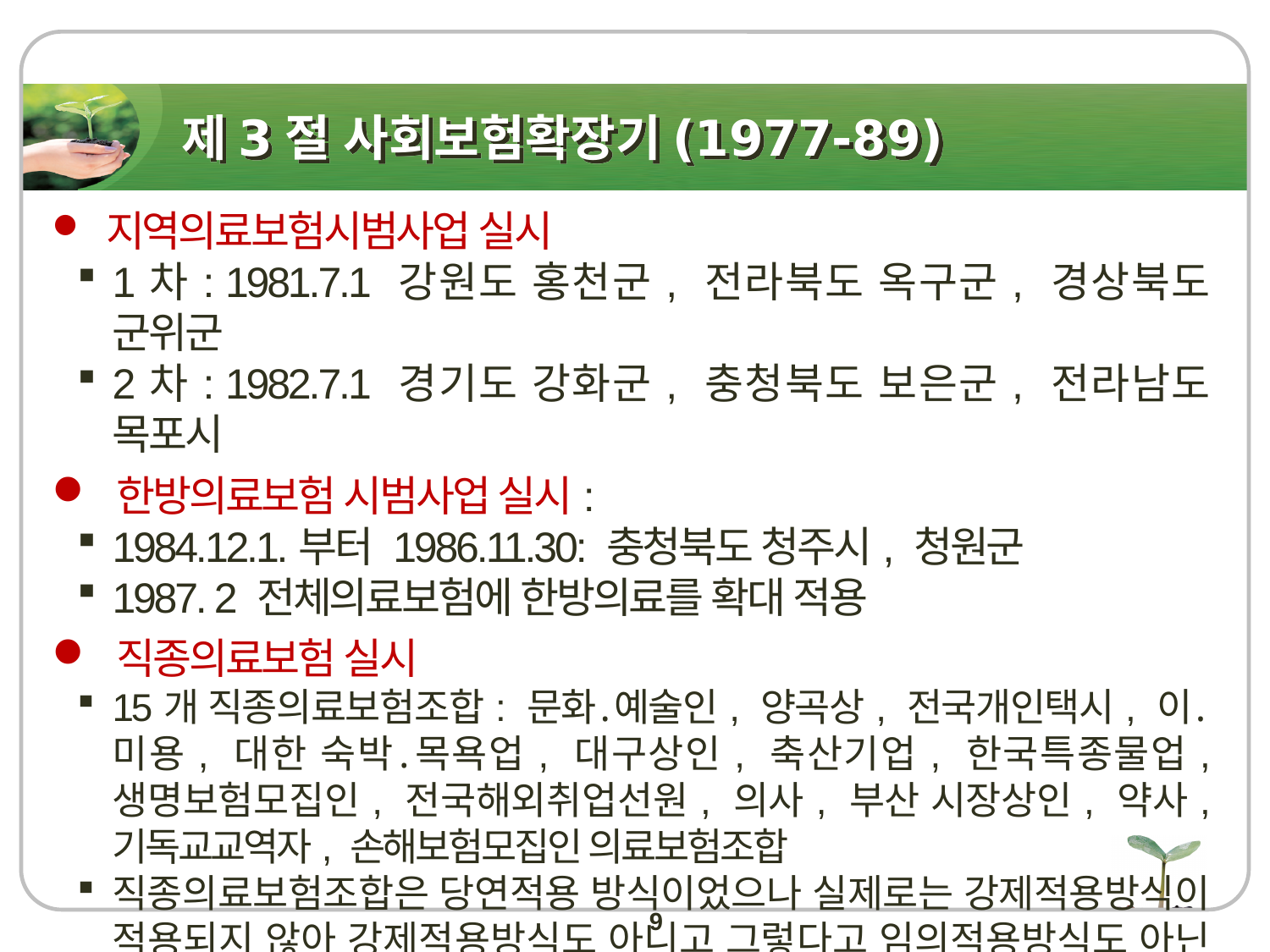

# 제3절 사회보험확장기(1977-89)
 지역의료보험시범사업 실시
1차: 1981.7.1 강원도 홍천군, 전라북도 옥구군, 경상북도 군위군
2차: 1982.7.1 경기도 강화군, 충청북도 보은군, 전라남도 목포시
 한방의료보험 시범사업 실시:
1984.12.1.부터 1986.11.30: 충청북도 청주시, 청원군
1987. 2 전체의료보험에 한방의료를 확대 적용
 직종의료보험 실시
15개 직종의료보험조합: 문화․예술인, 양곡상, 전국개인택시, 이․미용, 대한 숙박․목욕업, 대구상인, 축산기업, 한국특종물업, 생명보험모집인, 전국해외취업선원, 의사, 부산 시장상인, 약사, 기독교교역자, 손해보험모집인 의료보험조합
직종의료보험조합은 당연적용 방식이었으나 실제로는 강제적용방식이 적용되지 않아 강제적용방식도 아니고 그렇다고 임의적용방식도 아닌 어정쩡한 형태의 제도가 됨.
전국민의료보험의 실시와 더불어 폐지
9